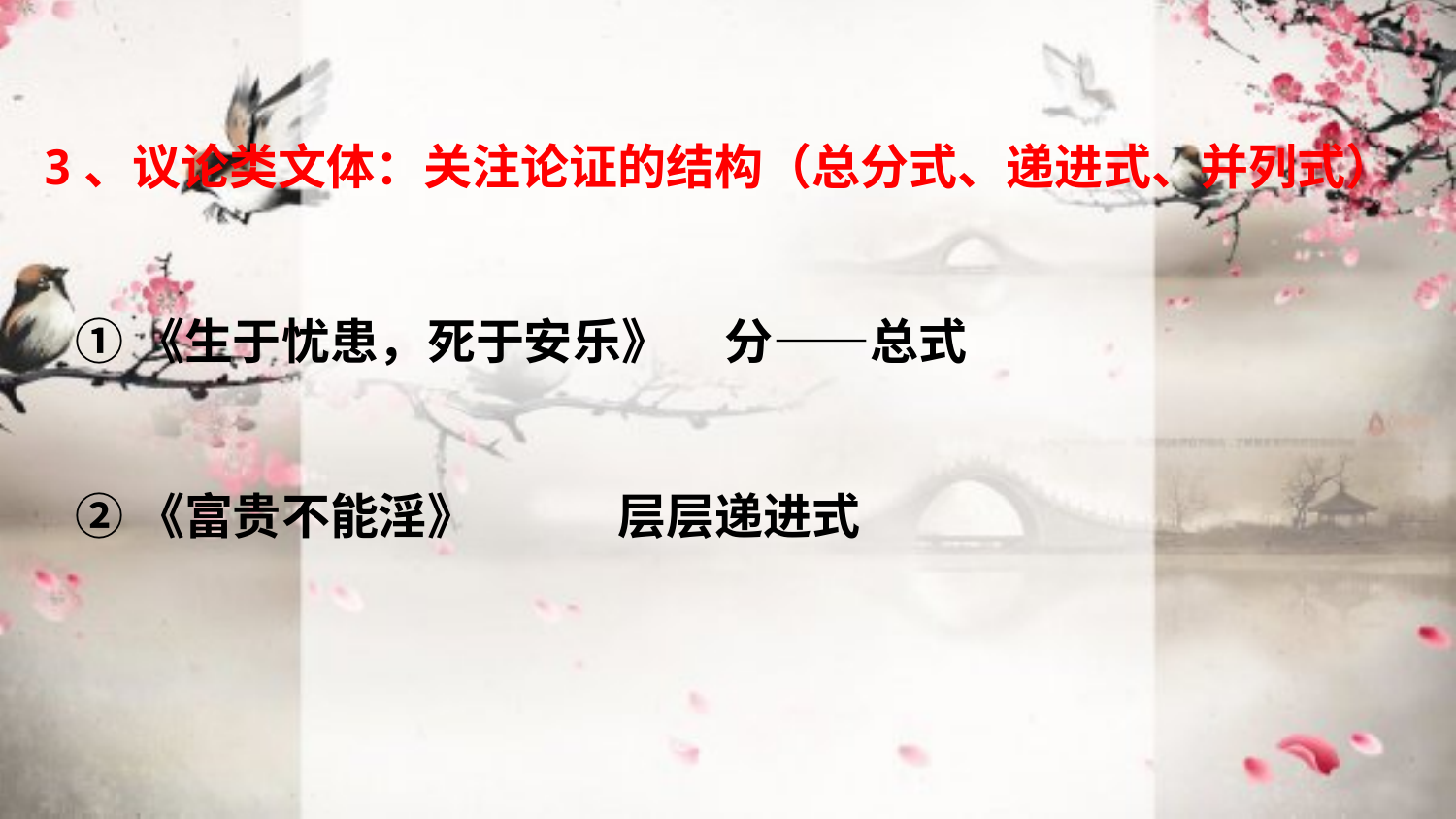

3、议论类文体：关注论证的结构（总分式、递进式、并列式）

   ①《生于忧患，死于安乐》     分——总式

   ②《富贵不能淫》             层层递进式